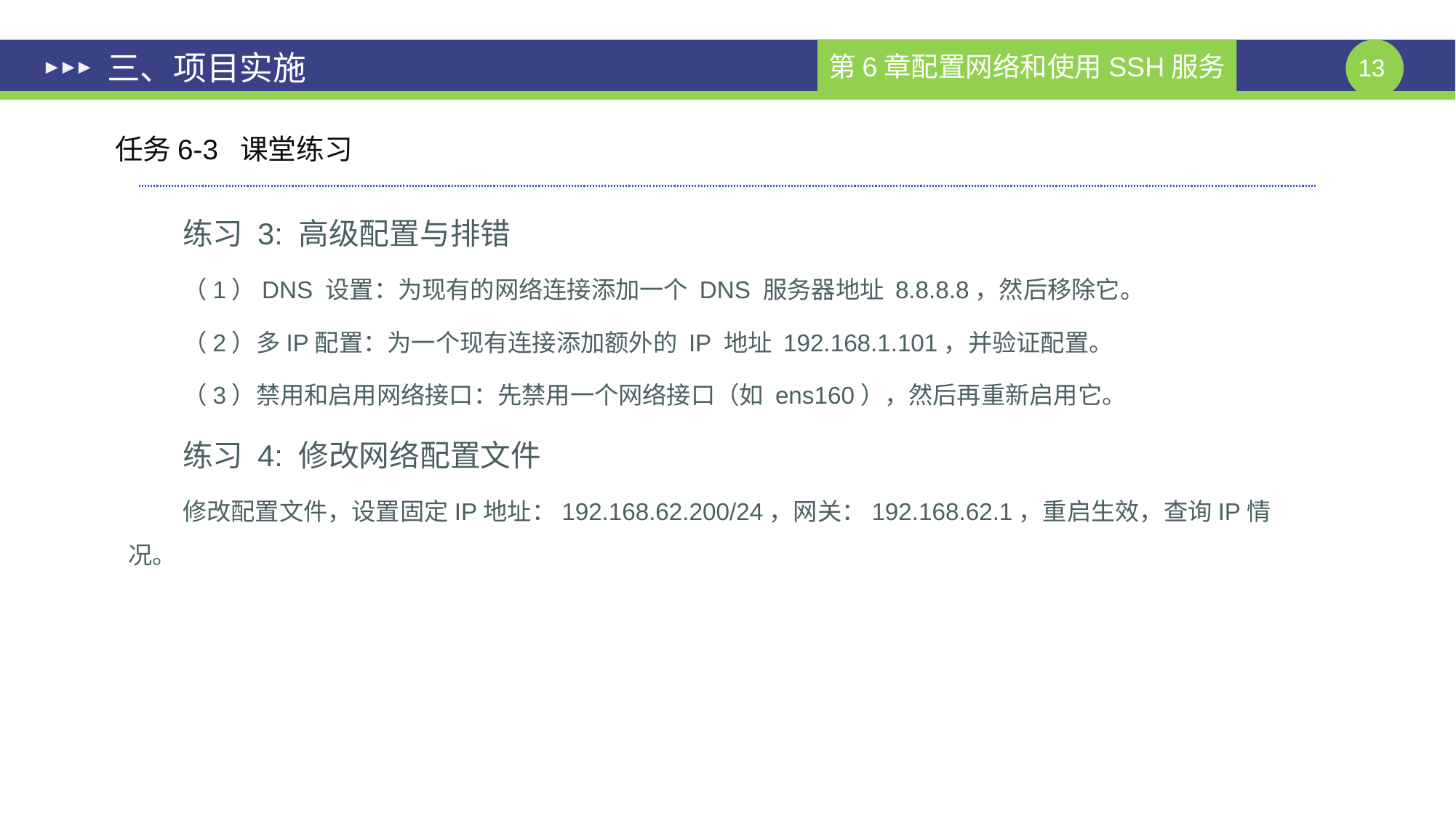

# 三、项目实施
任务6-3  课堂练习

练习 3: 高级配置与排错
（1）DNS 设置：为现有的网络连接添加一个 DNS 服务器地址 8.8.8.8，然后移除它。
（2）多IP配置：为一个现有连接添加额外的 IP 地址 192.168.1.101，并验证配置。
（3）禁用和启用网络接口：先禁用一个网络接口（如 ens160），然后再重新启用它。
练习 4: 修改网络配置文件
修改配置文件，设置固定IP地址：192.168.62.200/24，网关：192.168.62.1，重启生效，查询IP情况。